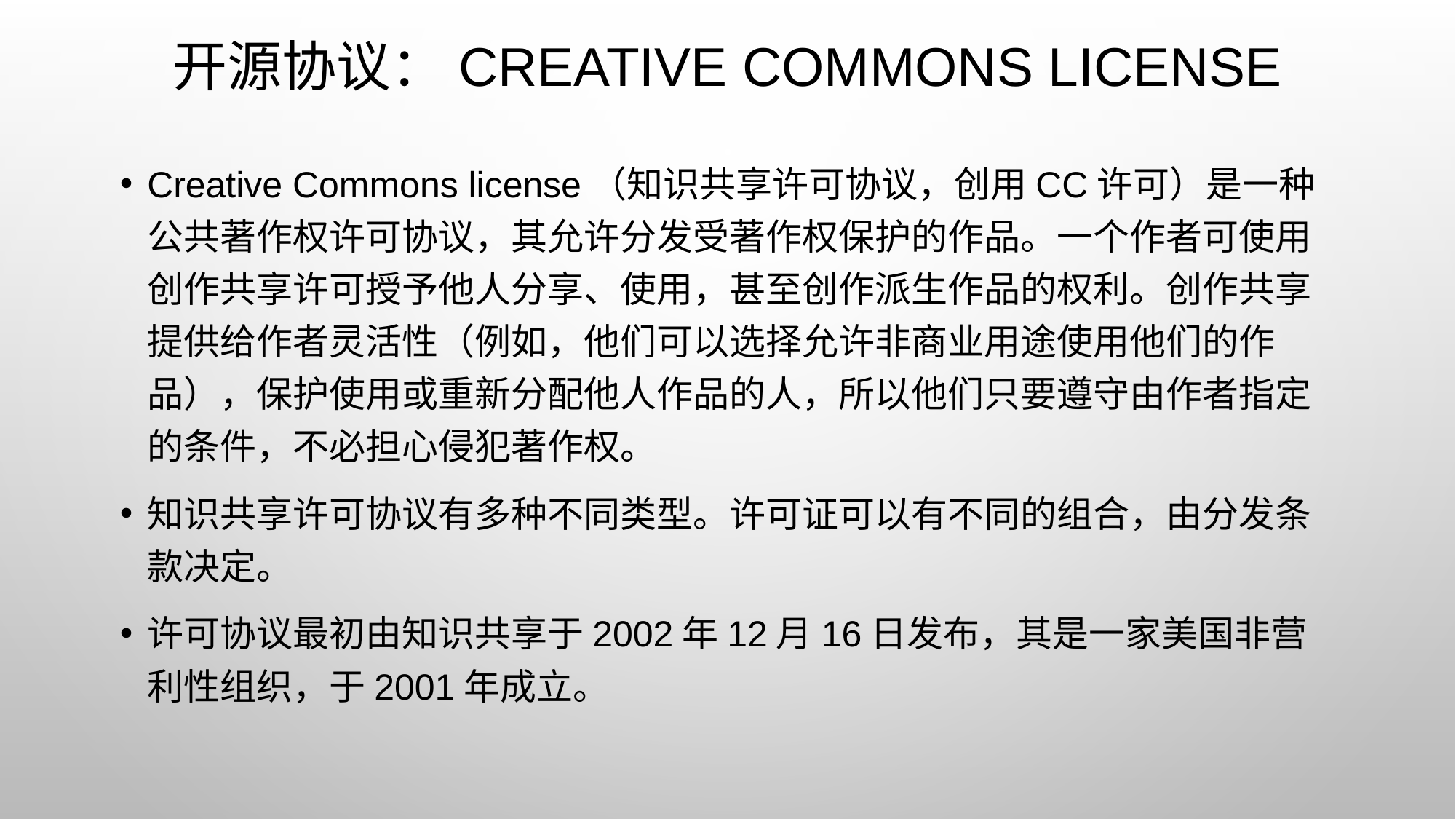

# 开源协议：Creative Commons license
Creative Commons license（知识共享许可协议，创用CC许可）是一种公共著作权许可协议，其允许分发受著作权保护的作品。一个作者可使用创作共享许可授予他人分享、使用，甚至创作派生作品的权利。创作共享提供给作者灵活性（例如，他们可以选择允许非商业用途使用他们的作品），保护使用或重新分配他人作品的人，所以他们只要遵守由作者指定的条件，不必担心侵犯著作权。
知识共享许可协议有多种不同类型。许可证可以有不同的组合，由分发条款决定。
许可协议最初由知识共享于2002年12月16日发布，其是一家美国非营利性组织，于2001年成立。